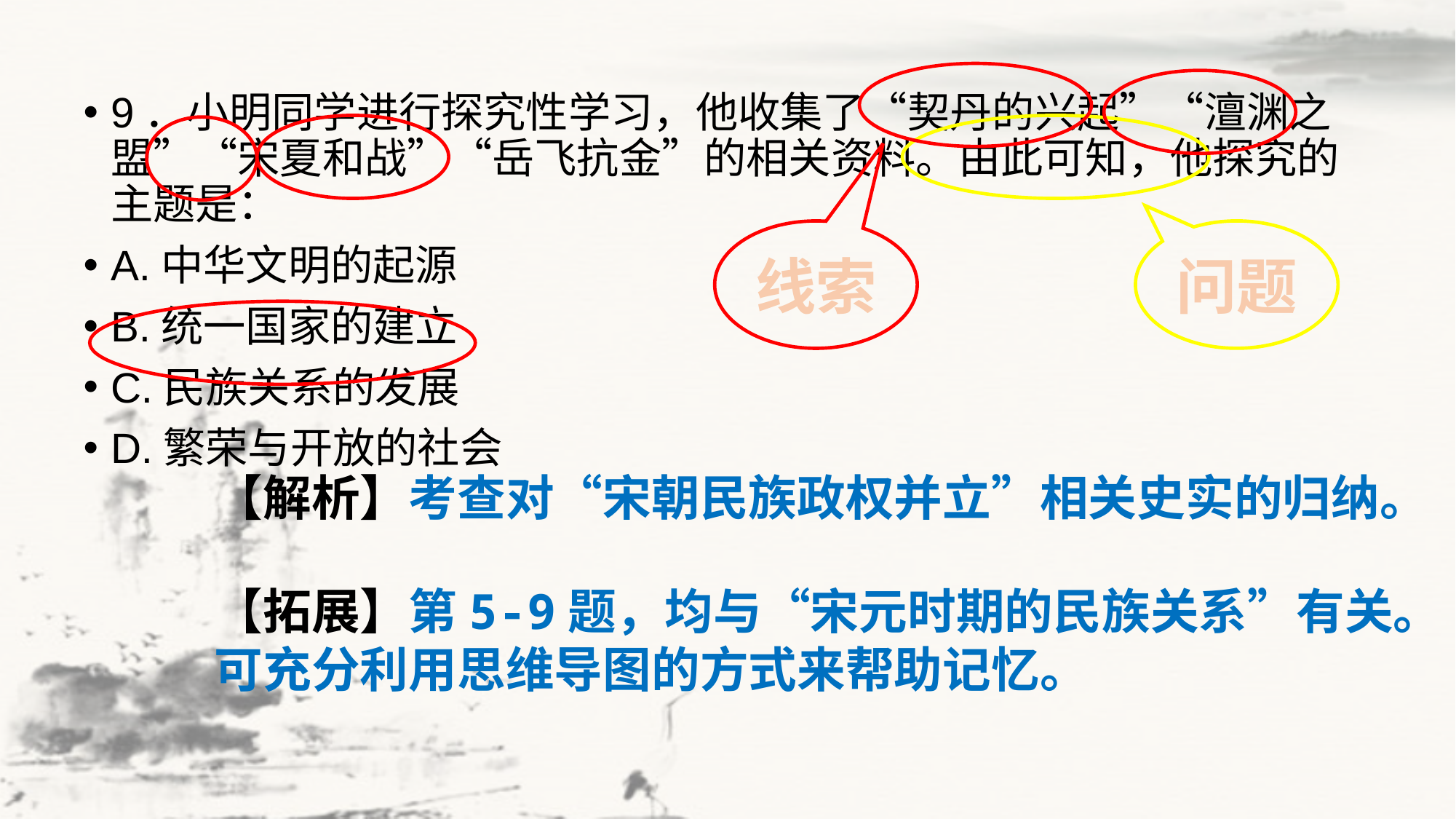

9．小明同学进行探究性学习，他收集了“契丹的兴起”“澶渊之盟”“宋夏和战”“岳飞抗金”的相关资料。由此可知，他探究的主题是：
A.中华文明的起源
B.统一国家的建立
C.民族关系的发展
D.繁荣与开放的社会

线索
问题

【解析】考查对“宋朝民族政权并立”相关史实的归纳。
【拓展】第5-9题，均与“宋元时期的民族关系”有关。可充分利用思维导图的方式来帮助记忆。